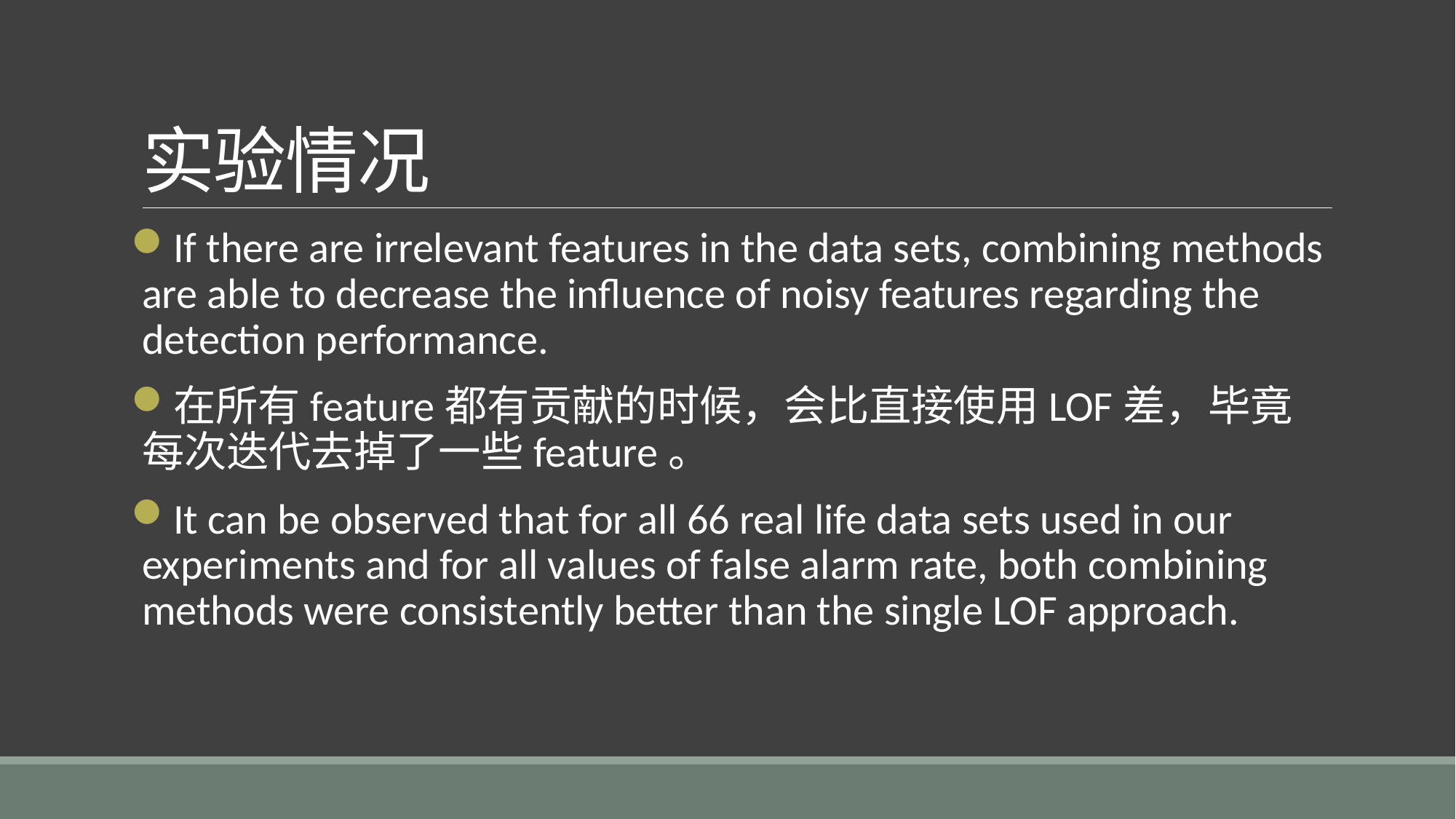

# 实验情况
If there are irrelevant features in the data sets, combining methods are able to decrease the influence of noisy features regarding the detection performance.
在所有feature都有贡献的时候，会比直接使用LOF差，毕竟每次迭代去掉了一些feature。
It can be observed that for all 66 real life data sets used in our experiments and for all values of false alarm rate, both combining methods were consistently better than the single LOF approach.